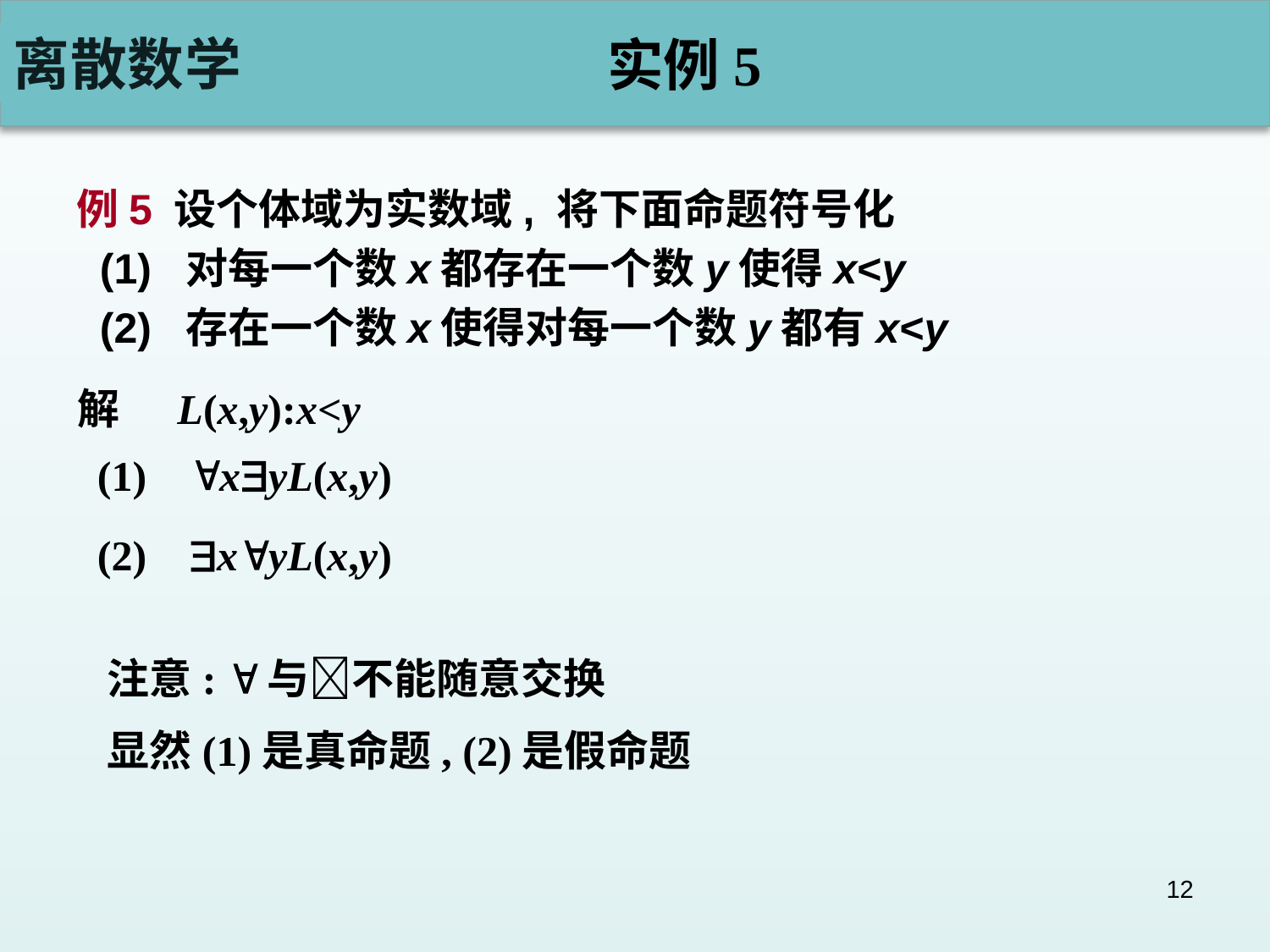

# 实例5
例5 设个体域为实数域, 将下面命题符号化
  (1)  对每一个数x都存在一个数y使得x<y
  (2)  存在一个数x使得对每一个数y都有x<y
解     L(x,y):x<y
(1)    ∀x∃yL(x,y)
(2)    ∃x∀yL(x,y)
注意: ∀与∃不能随意交换
显然(1)是真命题, (2)是假命题
12